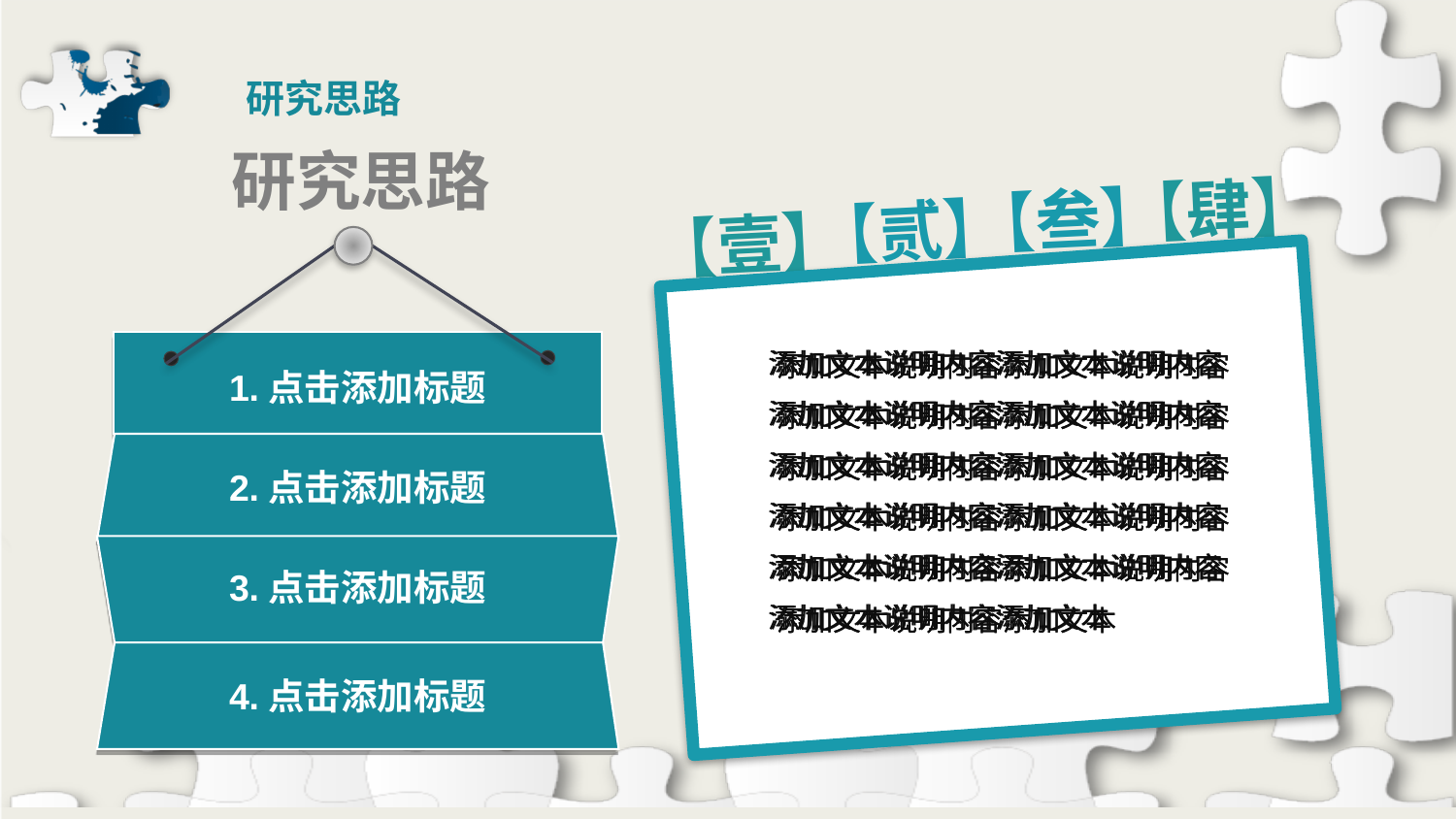

研究思路
研究思路
【肆】
【叁】
【贰】
【壹】

添加文本说明内容添加文本说明内容添加文本说明内容添加文本说明内容添加文本说明内容添加文本说明内容添加文本说明内容添加文本说明内容添加文本说明内容添加文本说明内容添加文本说明内容添加文本
添加文本说明内容添加文本说明内容添加文本说明内容添加文本说明内容添加文本说明内容添加文本说明内容添加文本说明内容添加文本说明内容添加文本说明内容添加文本说明内容添加文本说明内容添加文本
添加文本说明内容添加文本说明内容添加文本说明内容添加文本说明内容添加文本说明内容添加文本说明内容添加文本说明内容添加文本说明内容添加文本说明内容添加文本说明内容添加文本说明内容添加文本
添加文本说明内容添加文本说明内容添加文本说明内容添加文本说明内容添加文本说明内容添加文本说明内容添加文本说明内容添加文本说明内容添加文本说明内容添加文本说明内容添加文本说明内容添加文本

1.点击添加标题

2.点击添加标题

3.点击添加标题

4.点击添加标题